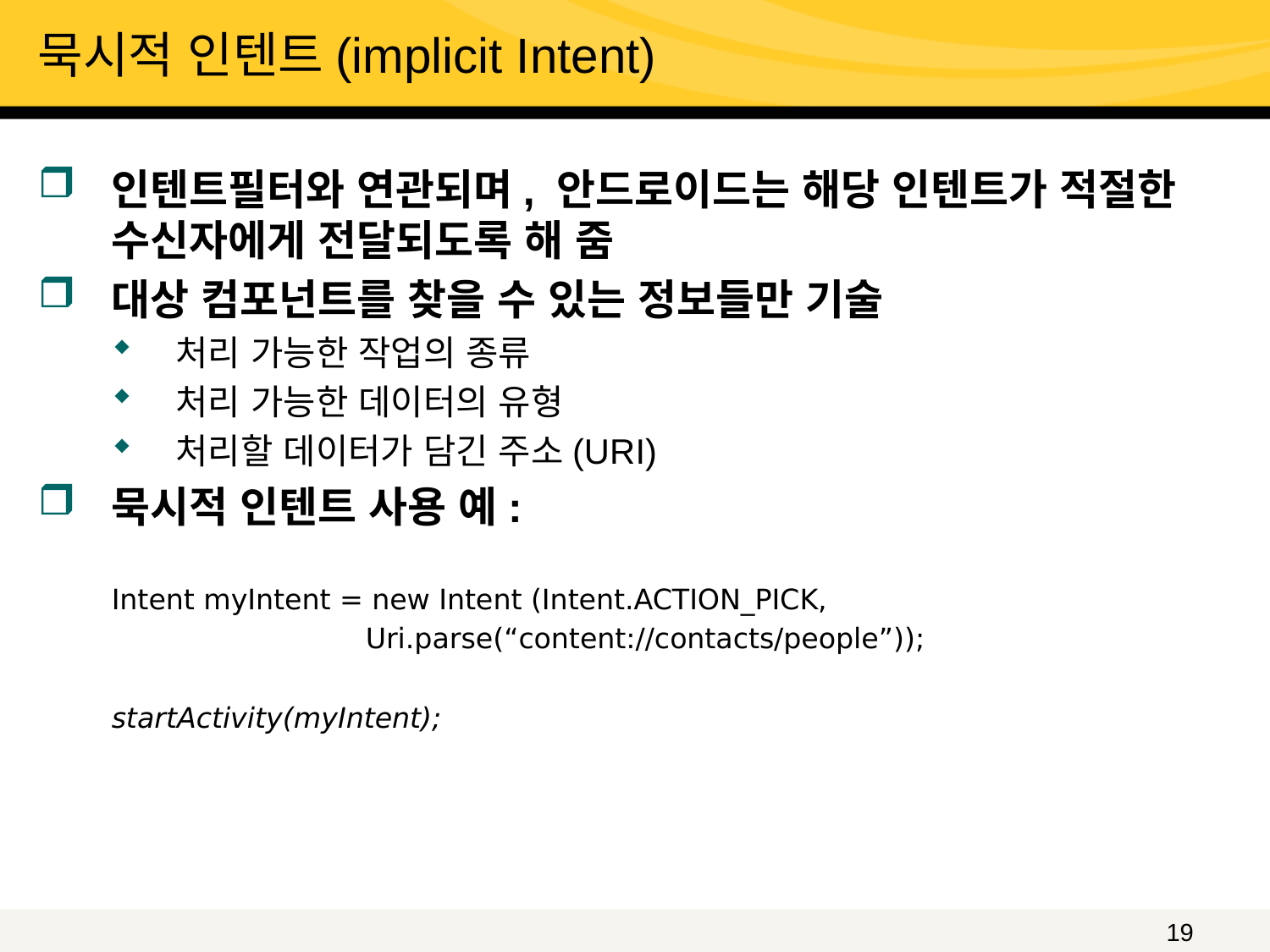

# 묵시적 인텐트(implicit Intent)
인텐트필터와 연관되며, 안드로이드는 해당 인텐트가 적절한 수신자에게 전달되도록 해 줌
대상 컴포넌트를 찾을 수 있는 정보들만 기술
처리 가능한 작업의 종류
처리 가능한 데이터의 유형
처리할 데이터가 담긴 주소(URI)
묵시적 인텐트 사용 예:
Intent myIntent = new Intent (Intent.ACTION_PICK,
		Uri.parse(“content://contacts/people”));

startActivity(myIntent);
19